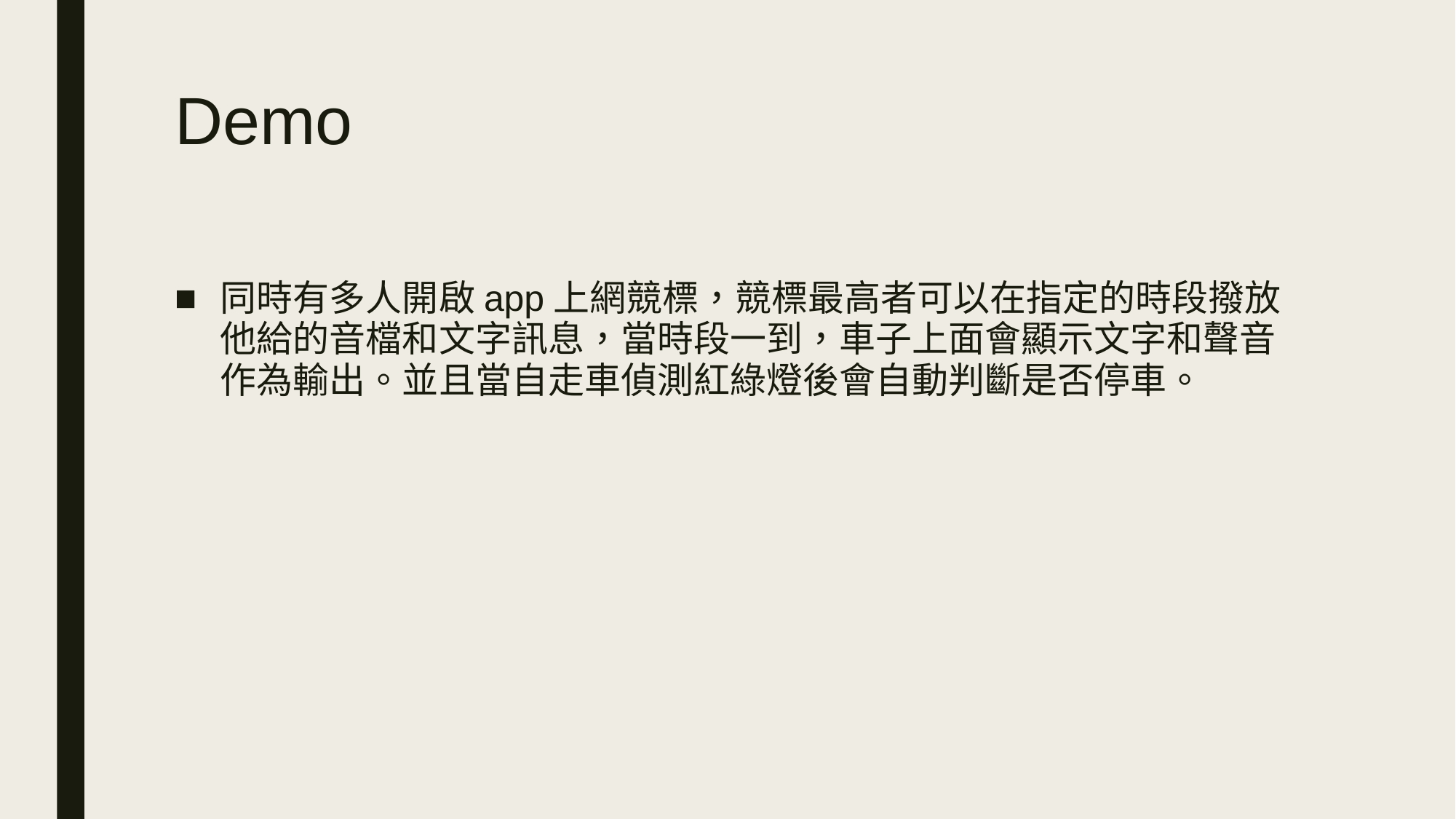

# Demo
同時有多人開啟app上網競標，競標最高者可以在指定的時段撥放他給的音檔和文字訊息，當時段一到，車子上面會顯示文字和聲音作為輸出。並且當自走車偵測紅綠燈後會自動判斷是否停車。